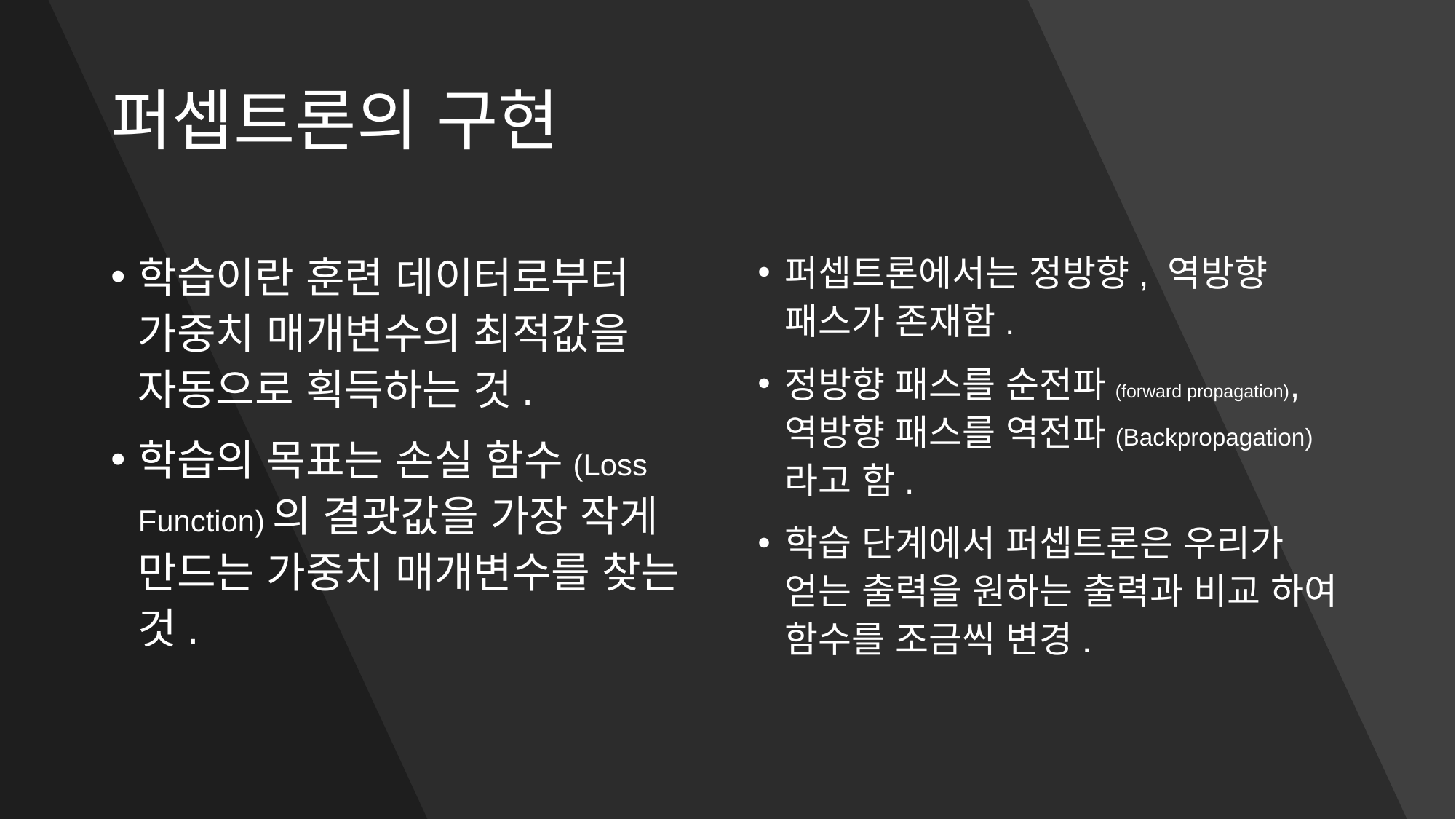

# 퍼셉트론의 구현
학습이란 훈련 데이터로부터 가중치 매개변수의 최적값을 자동으로 획득하는 것.
학습의 목표는 손실 함수(Loss Function)의 결괏값을 가장 작게 만드는 가중치 매개변수를 찾는 것.
퍼셉트론에서는 정방향, 역방향 패스가 존재함.
정방향 패스를 순전파(forward propagation), 역방향 패스를 역전파(Backpropagation)라고 함.
학습 단계에서 퍼셉트론은 우리가 얻는 출력을 원하는 출력과 비교 하여 함수를 조금씩 변경.